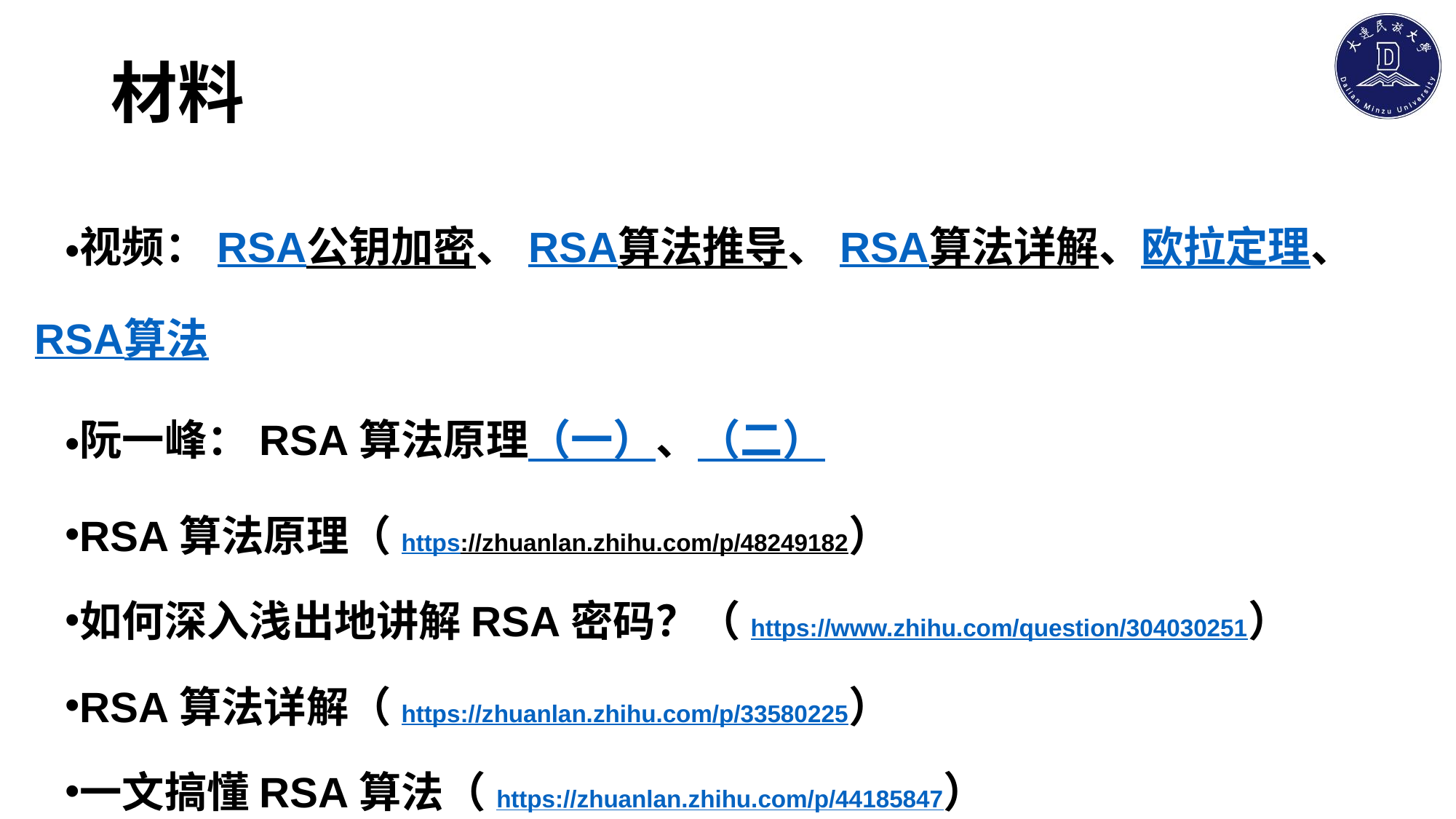

# 材料
视频：RSA公钥加密、RSA算法推导、RSA算法详解、欧拉定理、RSA算法
阮一峰：RSA算法原理（一）、（二）
RSA算法原理（https://zhuanlan.zhihu.com/p/48249182）
如何深入浅出地讲解RSA密码？（https://www.zhihu.com/question/304030251）
RSA算法详解（https://zhuanlan.zhihu.com/p/33580225）
一文搞懂RSA算法（https://zhuanlan.zhihu.com/p/44185847）
初等数论笔记Part1：欧拉定理（https://zhuanlan.zhihu.com/p/35060143）